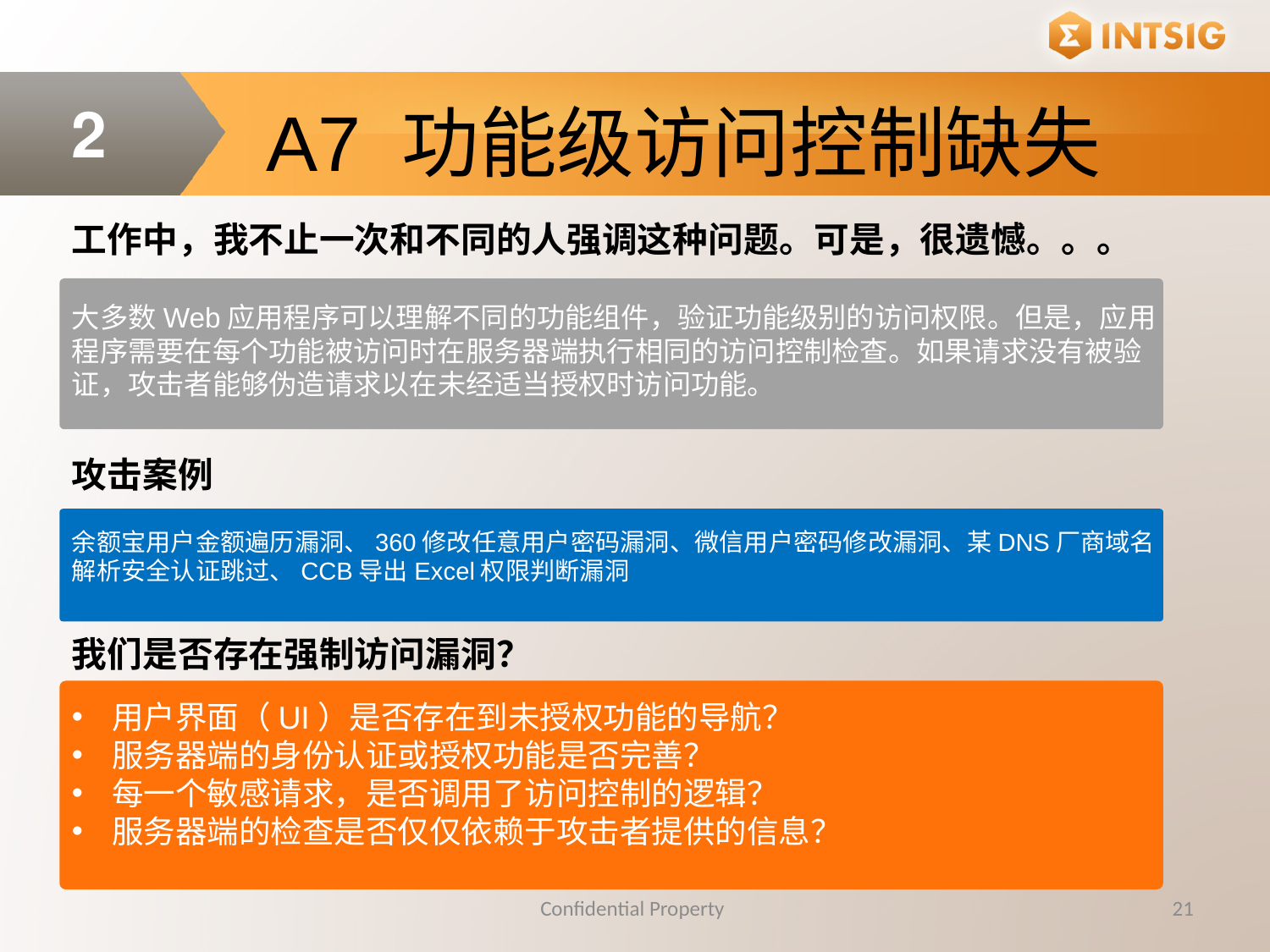

A7 功能级访问控制缺失
2
工作中，我不止一次和不同的人强调这种问题。可是，很遗憾。。。

大多数Web应用程序可以理解不同的功能组件，验证功能级别的访问权限。但是，应用程序需要在每个功能被访问时在服务器端执行相同的访问控制检查。如果请求没有被验证，攻击者能够伪造请求以在未经适当授权时访问功能。
攻击案例

余额宝用户金额遍历漏洞、360修改任意用户密码漏洞、微信用户密码修改漏洞、某DNS厂商域名解析安全认证跳过、CCB导出Excel权限判断漏洞
我们是否存在强制访问漏洞？

用户界面（UI）是否存在到未授权功能的导航？
服务器端的身份认证或授权功能是否完善？
每一个敏感请求，是否调用了访问控制的逻辑？
服务器端的检查是否仅仅依赖于攻击者提供的信息？
Confidential Property
21